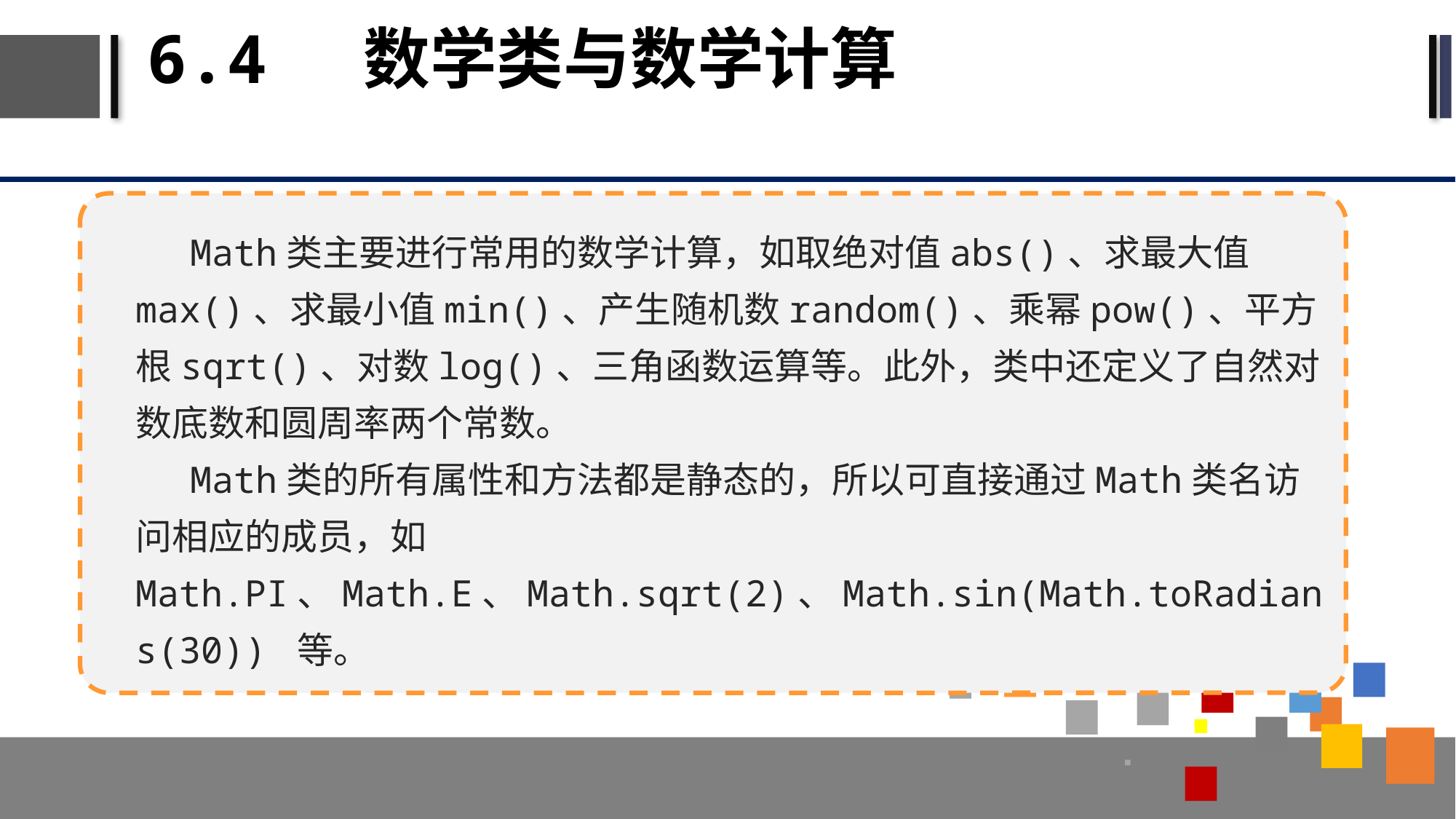

# 6.4  数学类与数学计算

Math类主要进行常用的数学计算，如取绝对值abs()、求最大值max()、求最小值min()、产生随机数random()、乘幂pow()、平方根sqrt()、对数log()、三角函数运算等。此外，类中还定义了自然对数底数和圆周率两个常数。
Math类的所有属性和方法都是静态的，所以可直接通过Math类名访问相应的成员，如Math.PI、Math.E、Math.sqrt(2)、Math.sin(Math.toRadians(30)) 等。